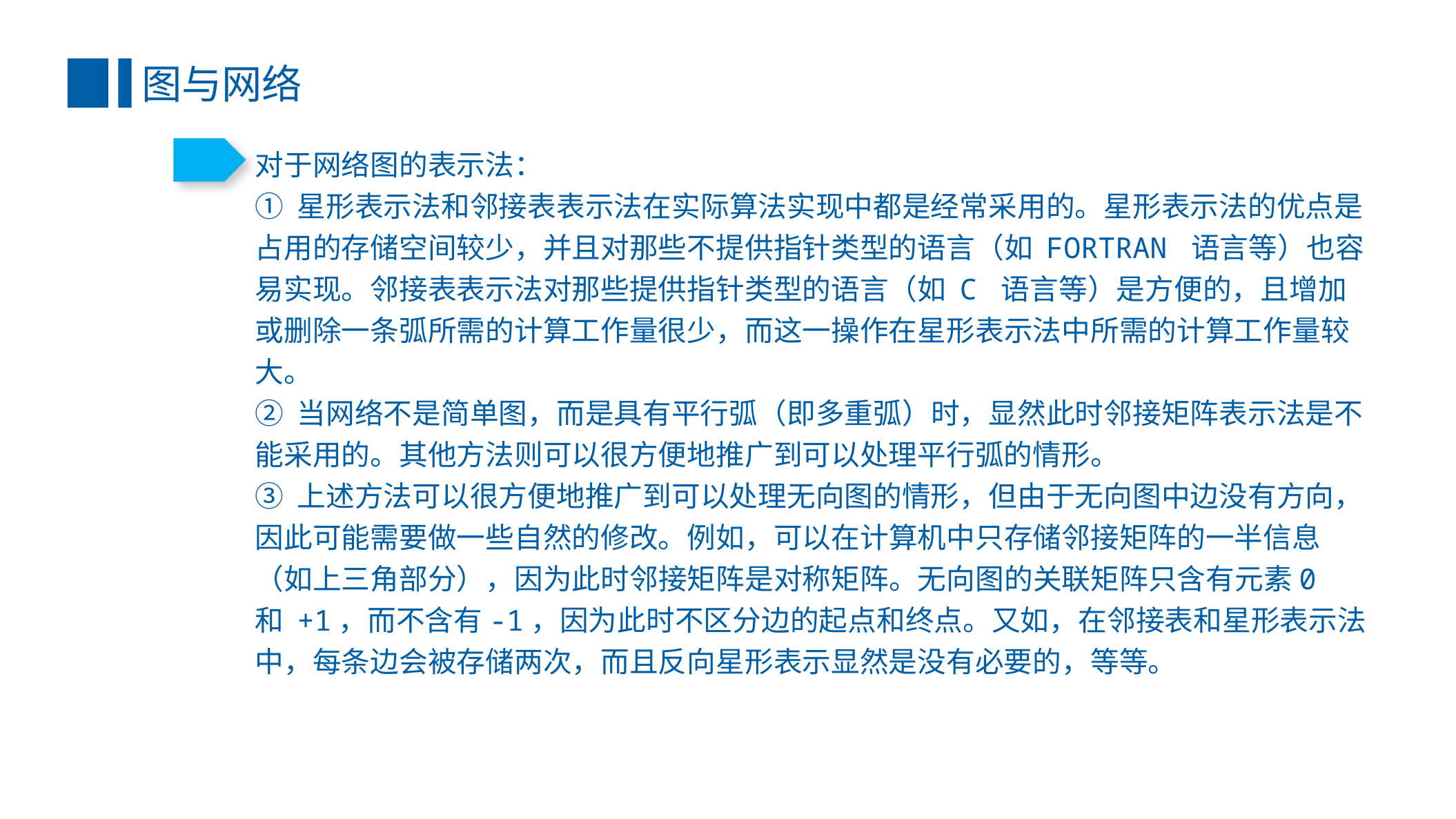

图与网络

对于网络图的表示法：
① 星形表示法和邻接表表示法在实际算法实现中都是经常采用的。星形表示法的优点是占用的存储空间较少，并且对那些不提供指针类型的语言（如 FORTRAN 语言等）也容易实现。邻接表表示法对那些提供指针类型的语言（如 C 语言等）是方便的，且增加或删除一条弧所需的计算工作量很少，而这一操作在星形表示法中所需的计算工作量较大。
② 当网络不是简单图，而是具有平行弧（即多重弧）时，显然此时邻接矩阵表示法是不能采用的。其他方法则可以很方便地推广到可以处理平行弧的情形。
③ 上述方法可以很方便地推广到可以处理无向图的情形，但由于无向图中边没有方向，因此可能需要做一些自然的修改。例如，可以在计算机中只存储邻接矩阵的一半信息（如上三角部分），因为此时邻接矩阵是对称矩阵。无向图的关联矩阵只含有元素0 和 +1，而不含有-1，因为此时不区分边的起点和终点。又如，在邻接表和星形表示法中，每条边会被存储两次，而且反向星形表示显然是没有必要的，等等。